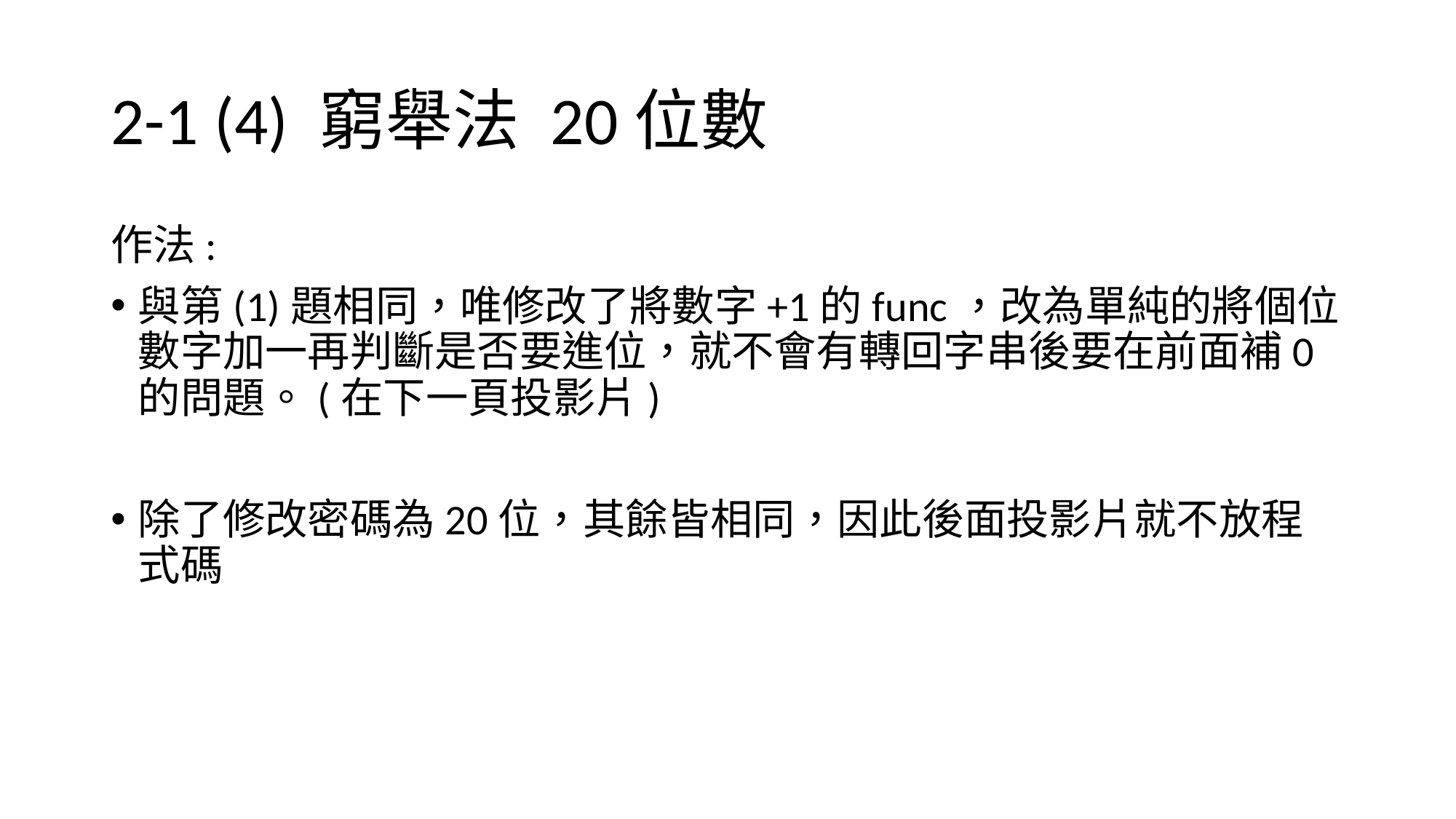

# 2-1 (4) 窮舉法 20位數
作法:
與第(1)題相同，唯修改了將數字+1的func，改為單純的將個位數字加一再判斷是否要進位，就不會有轉回字串後要在前面補0的問題。(在下一頁投影片)

除了修改密碼為20位，其餘皆相同，因此後面投影片就不放程式碼